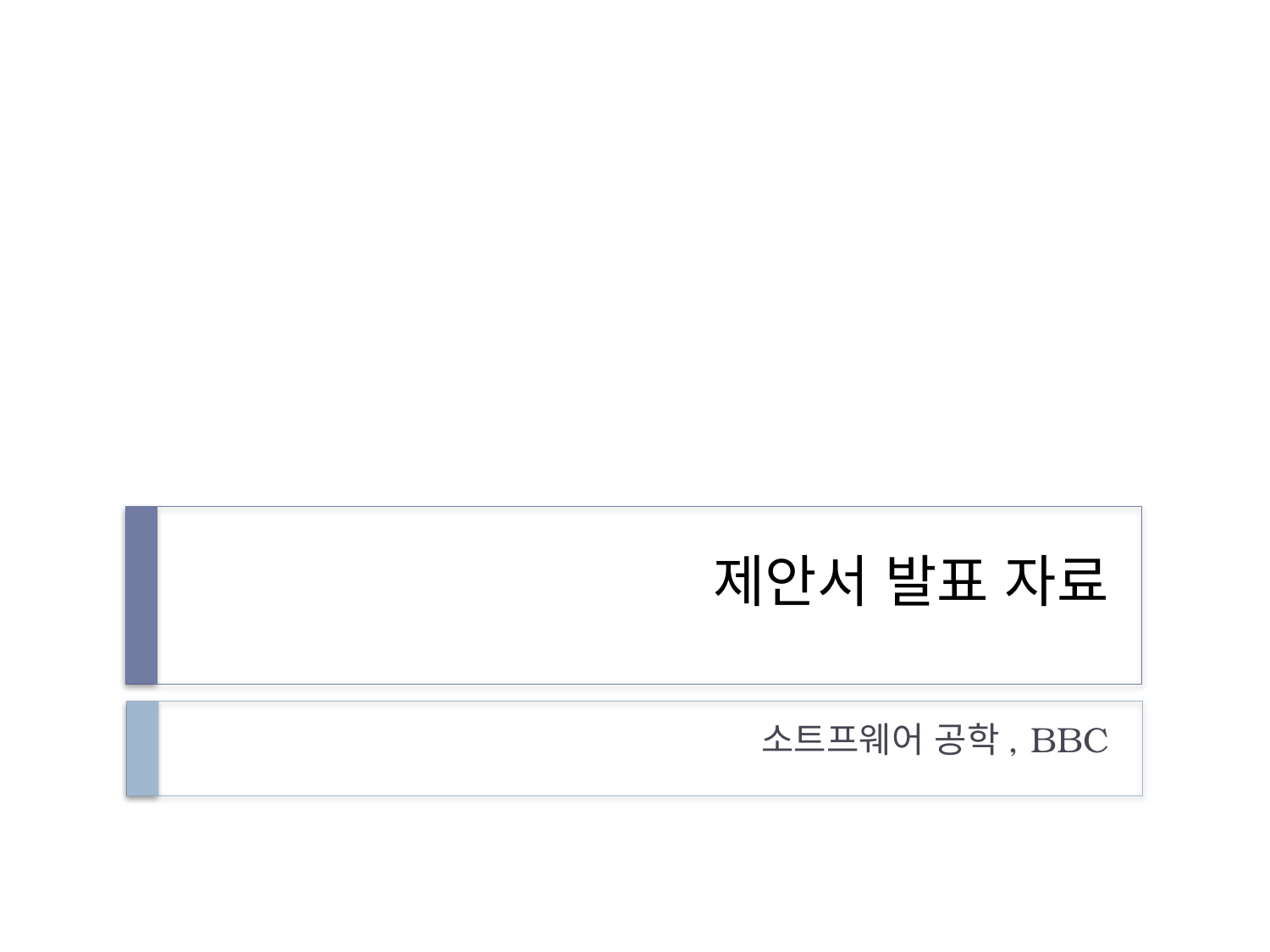

# 제안서 발표 자료
소트프웨어 공학, BBC